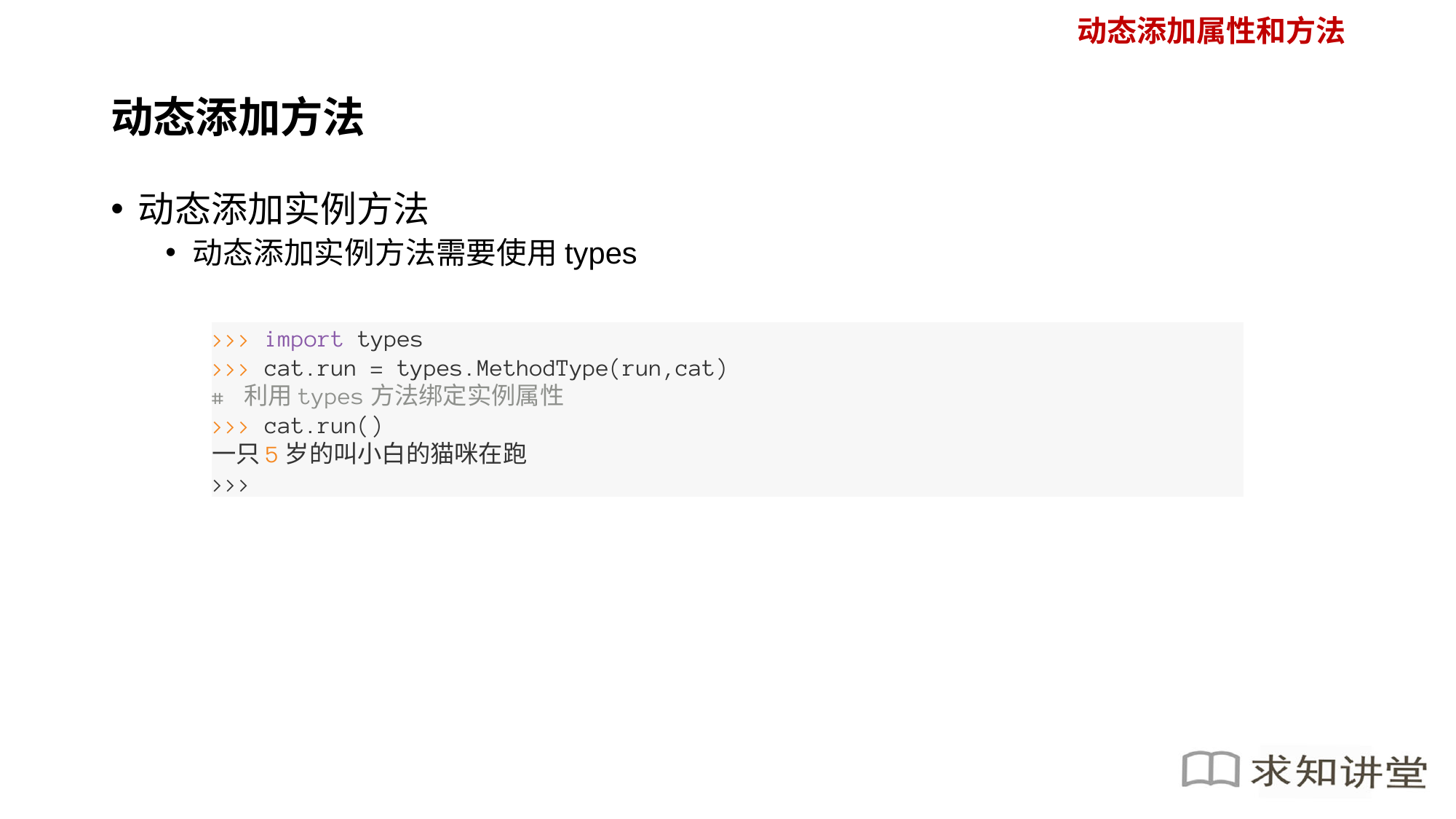

动态添加属性和方法
# 动态添加方法
动态添加实例方法
动态添加实例方法需要使用types

>>> import types
>>> cat.run = types.MethodType(run,cat)
# 利用types方法绑定实例属性
>>> cat.run()
一只5岁的叫小白的猫咪在跑
>>>